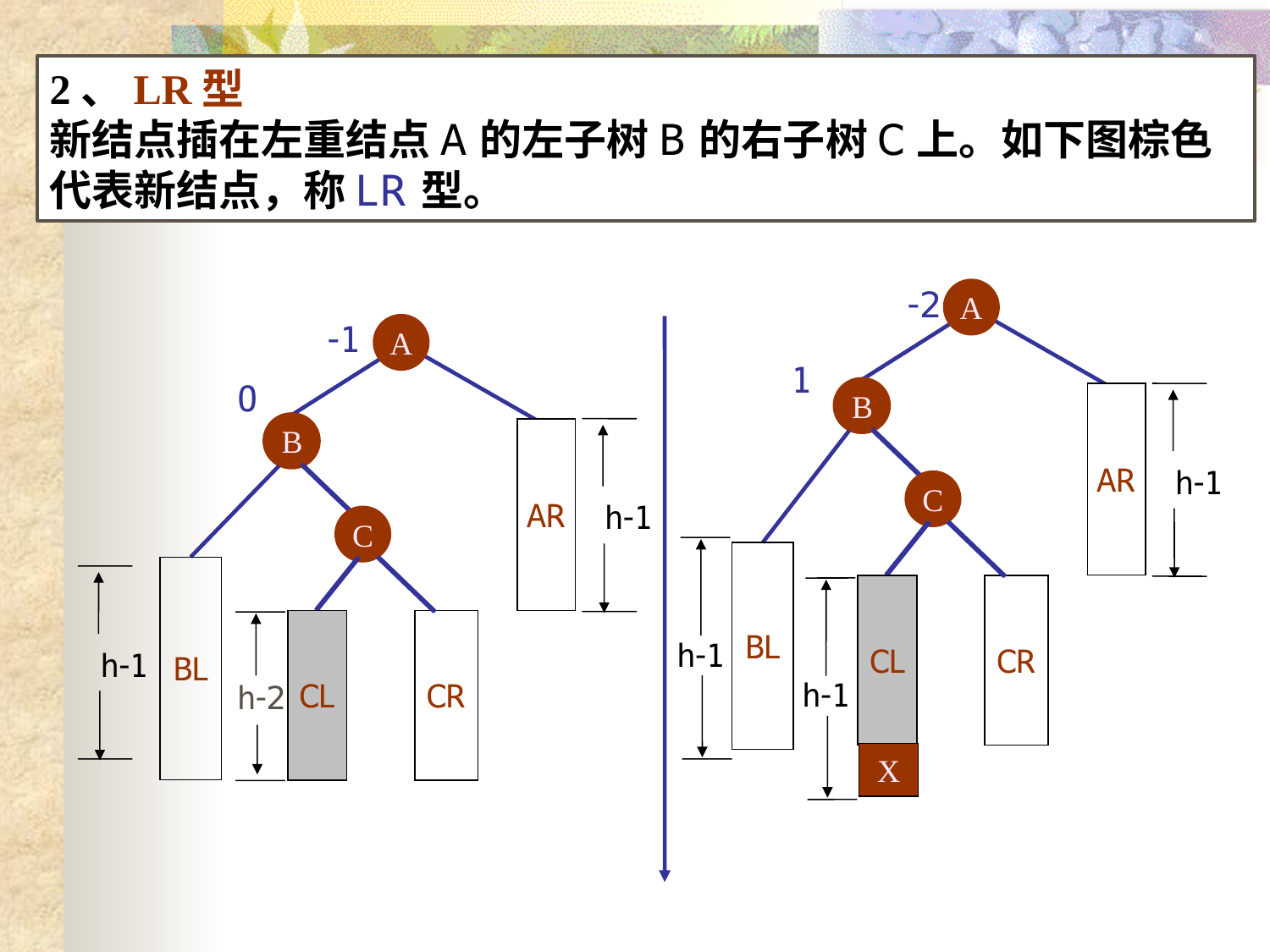

2、LR型
新结点插在左重结点A的左子树B的右子树C上。如下图棕色代表新结点，称LR型。
-2
A
-1
A

1

0
B
B

h-1

AR
B
B

h-1

AR

C
C

h-1

BL
BL

h-1

CL
CR

h-1

CL
CR

h-2

X